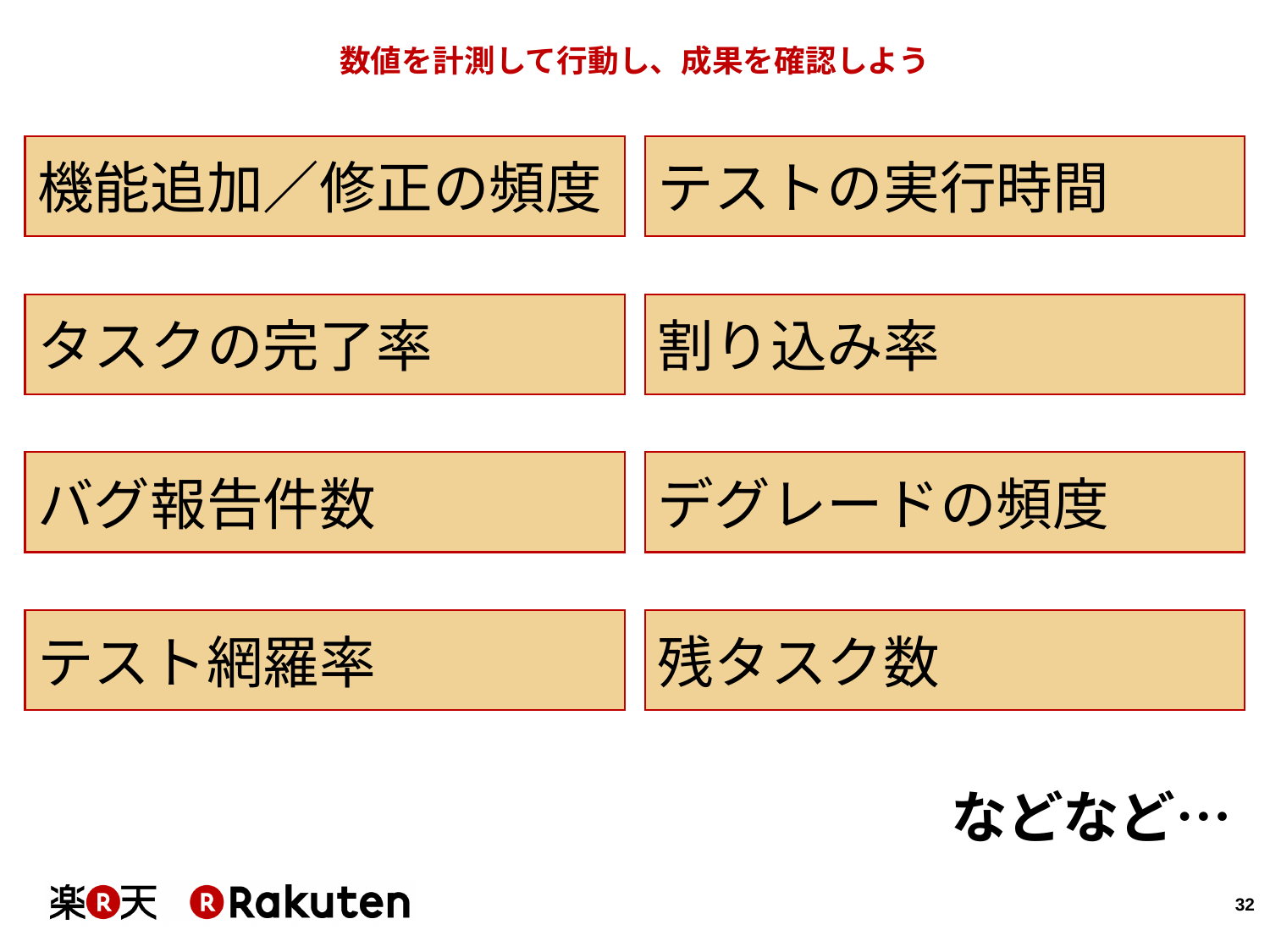

# 数値を計測して行動し、成果を確認しよう
機能追加／修正の頻度
テストの実行時間
タスクの完了率
割り込み率
バグ報告件数
デグレードの頻度
テスト網羅率
残タスク数
などなど…